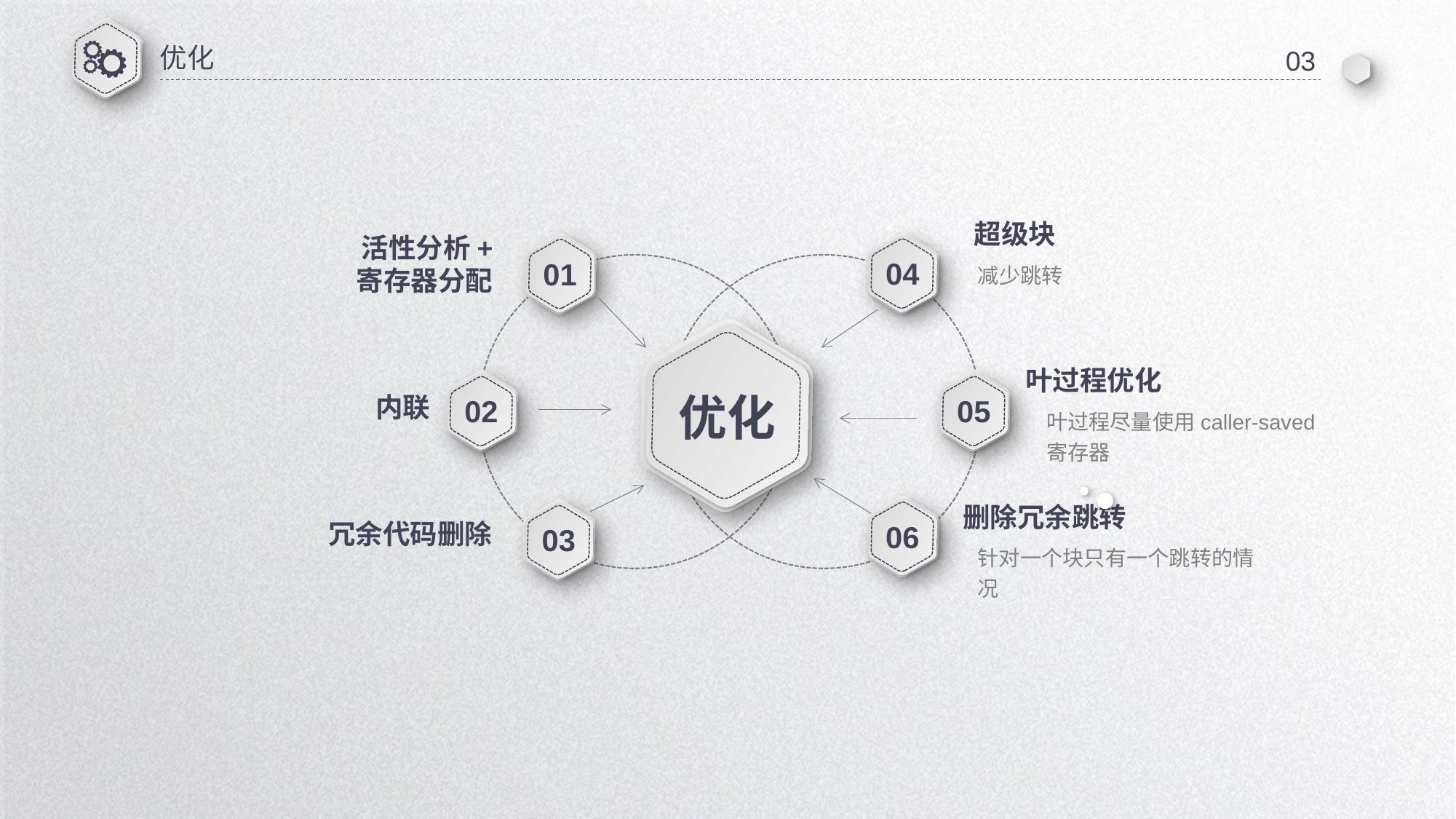

优化
03

超级块
活性分析+
寄存器分配

04

01
减少跳转

优化
叶过程优化

02

05
内联
叶过程尽量使用caller-saved寄存器

删除冗余跳转

06

03
冗余代码删除
针对一个块只有一个跳转的情况